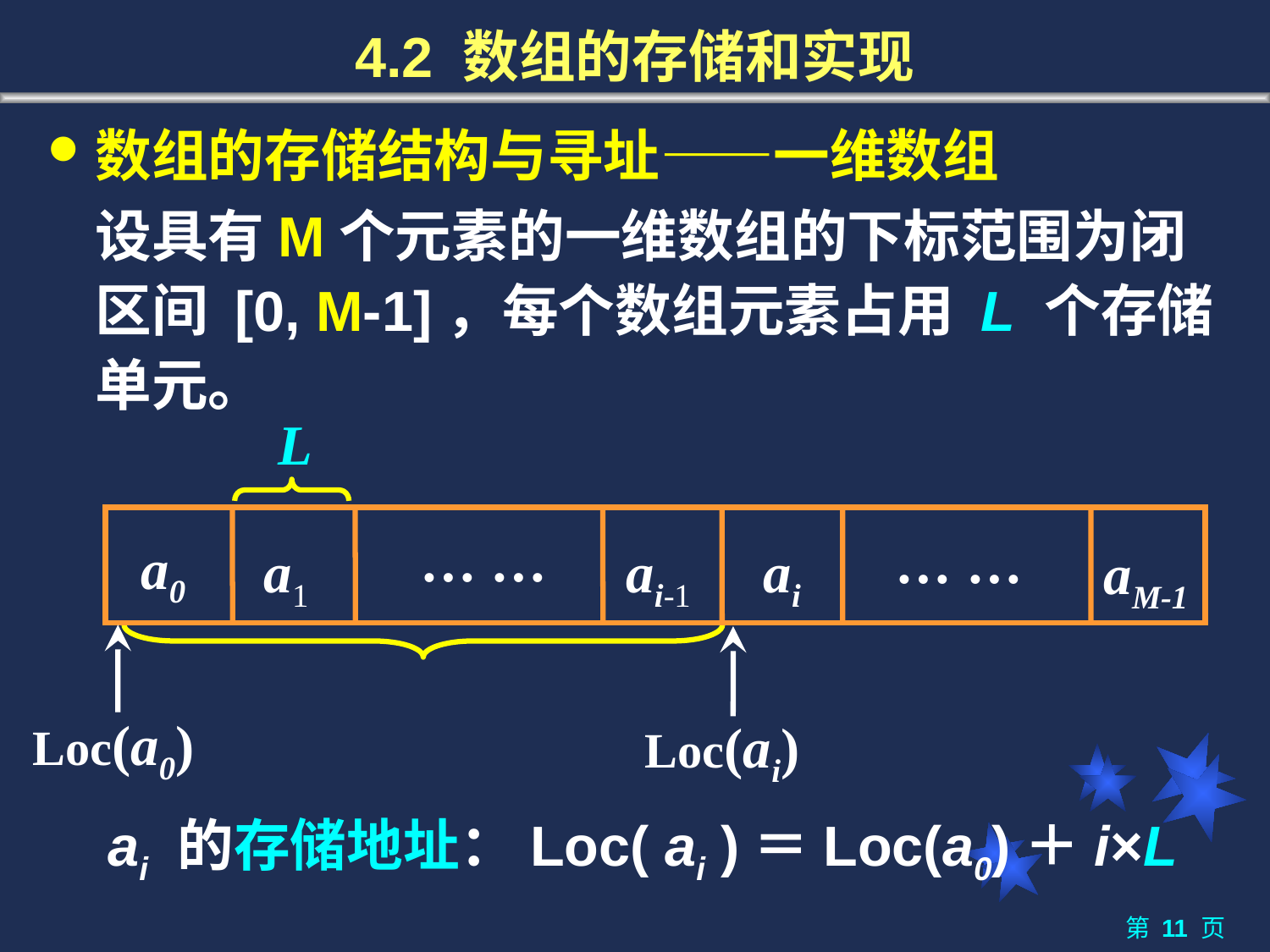

# 4.2 数组的存储和实现
数组的存储结构与寻址——一维数组
	设具有M个元素的一维数组的下标范围为闭区间 [0, M-1]，每个数组元素占用 L 个存储单元。

L

… …
… …
 a0
 ai-1
  ai
 a1
aM-1

Loc(a0)

Loc(ai)
	ai 的存储地址：Loc( ai )＝Loc(a0)＋i×L
第 11 页